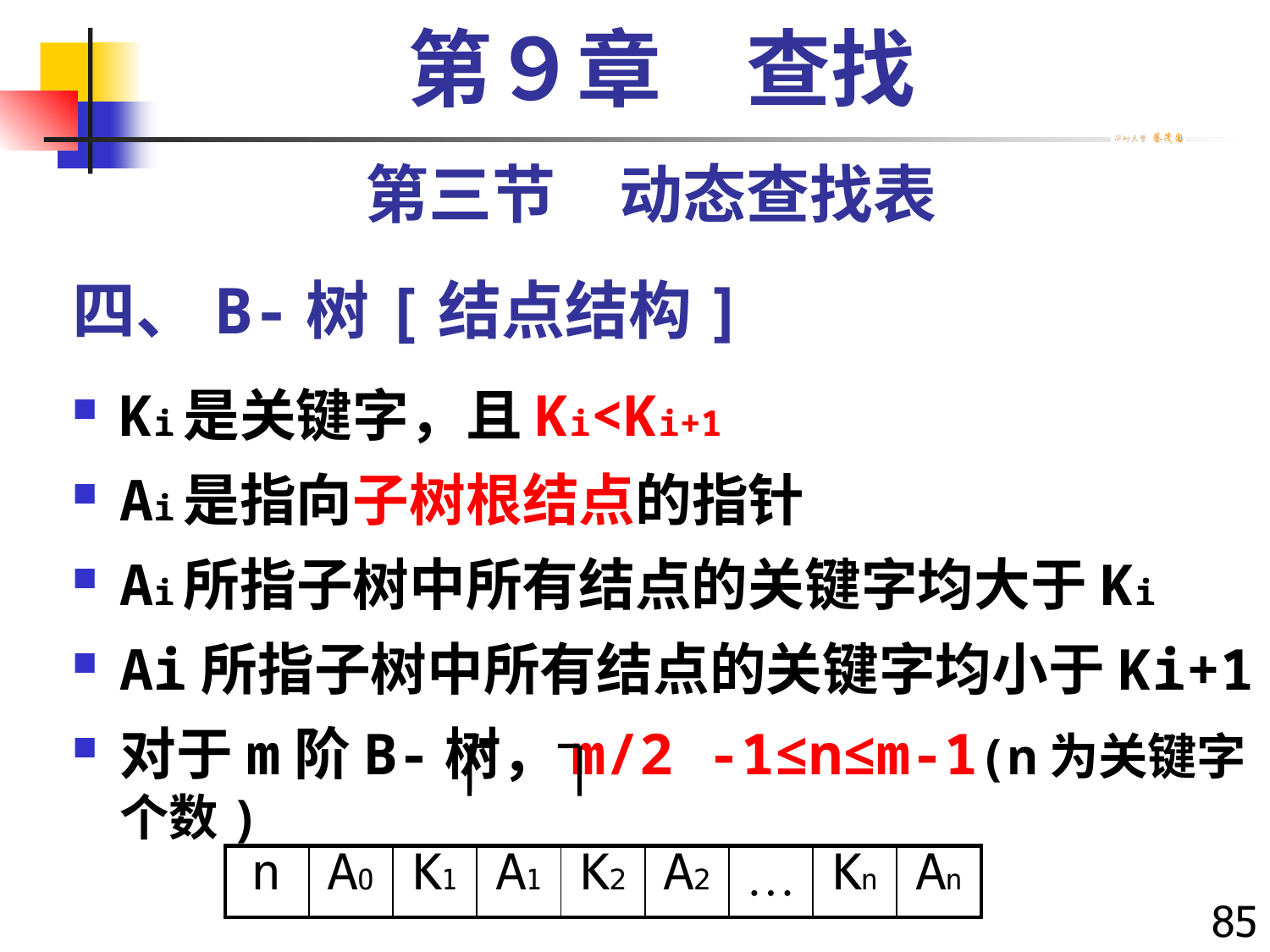

第９章　查找
第三节　动态查找表
# 四、B-树[结点结构]
Ki是关键字，且Ki<Ki+1
Ai是指向子树根结点的指针
Ai所指子树中所有结点的关键字均大于Ki
Ai所指子树中所有结点的关键字均小于Ki+1
对于m阶B-树，m/2 -1≤n≤m-1(n为关键字个数)

| n | A0 | K1 | A1 | K2 | A2 | … | Kn | An |
| --- | --- | --- | --- | --- | --- | --- | --- | --- |
85